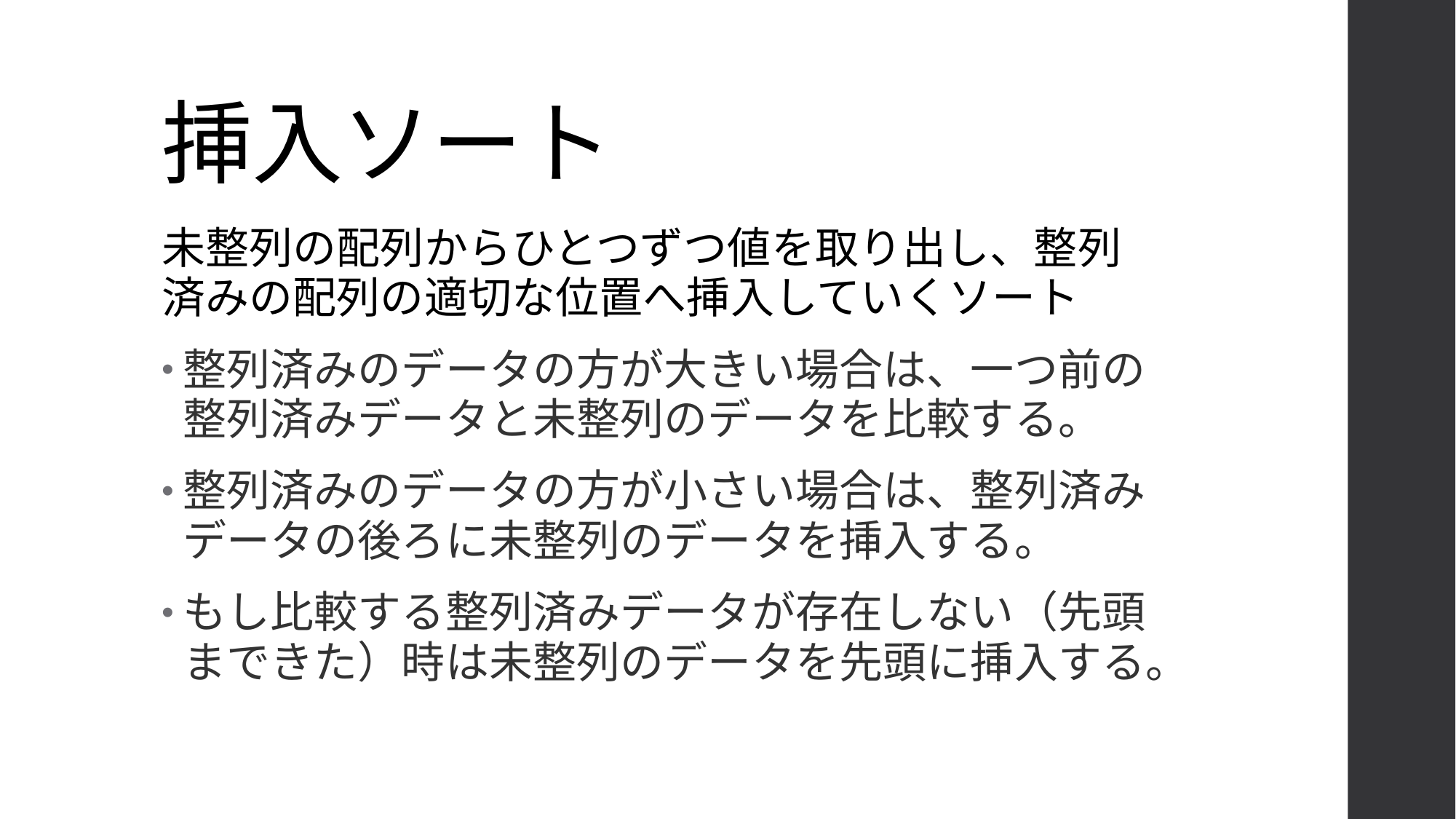

# 挿入ソート
未整列の配列からひとつずつ値を取り出し、整列済みの配列の適切な位置へ挿入していくソート
整列済みのデータの方が大きい場合は、一つ前の整列済みデータと未整列のデータを比較する。
整列済みのデータの方が小さい場合は、整列済みデータの後ろに未整列のデータを挿入する。
もし比較する整列済みデータが存在しない（先頭まできた）時は未整列のデータを先頭に挿入する。